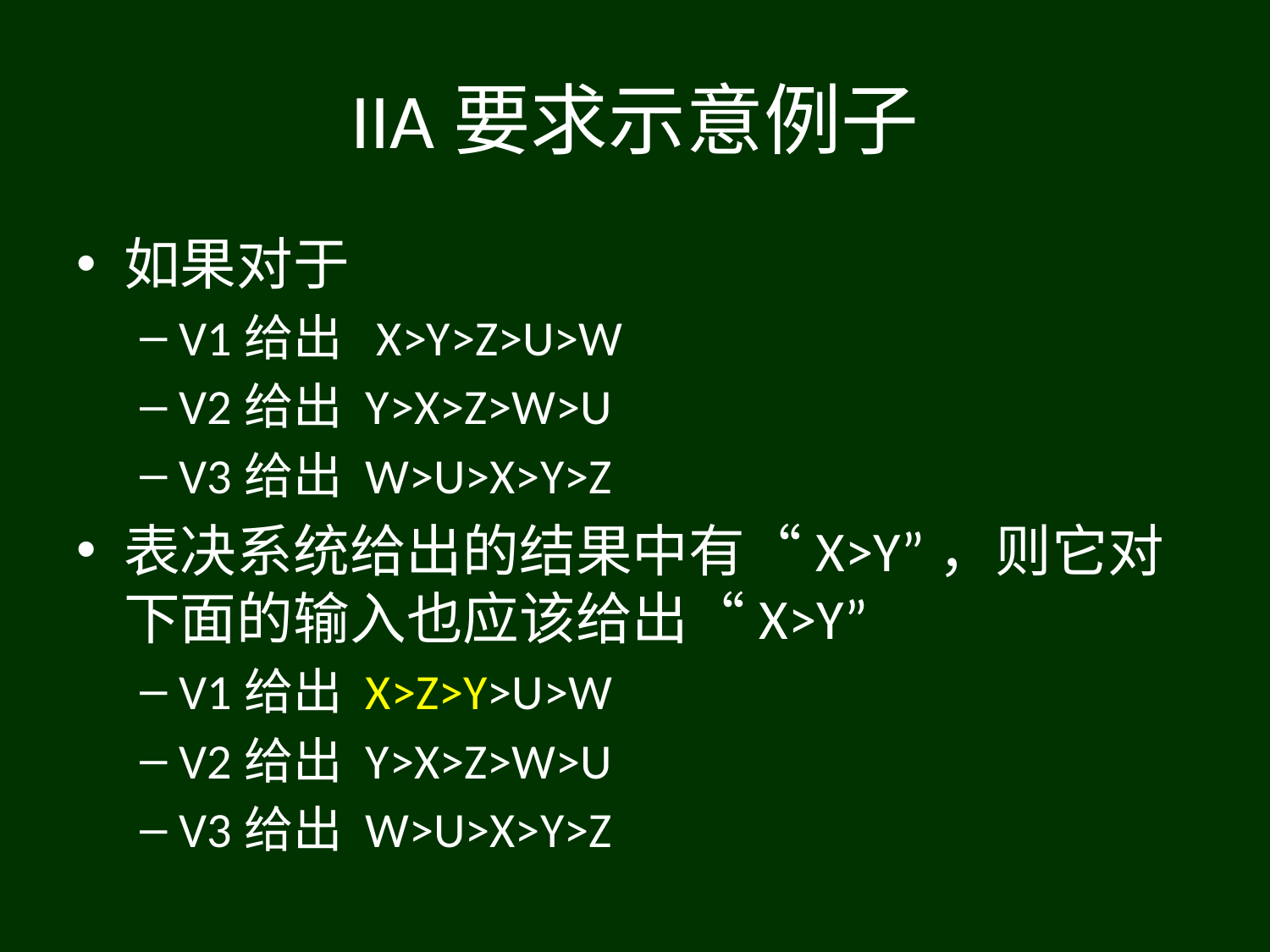

# IIA要求示意例子
如果对于
V1给出  X>Y>Z>U>W
V2给出 Y>X>Z>W>U
V3给出 W>U>X>Y>Z
表决系统给出的结果中有“X>Y”，则它对下面的输入也应该给出“X>Y”
V1给出 X>Z>Y>U>W
V2给出 Y>X>Z>W>U
V3给出 W>U>X>Y>Z